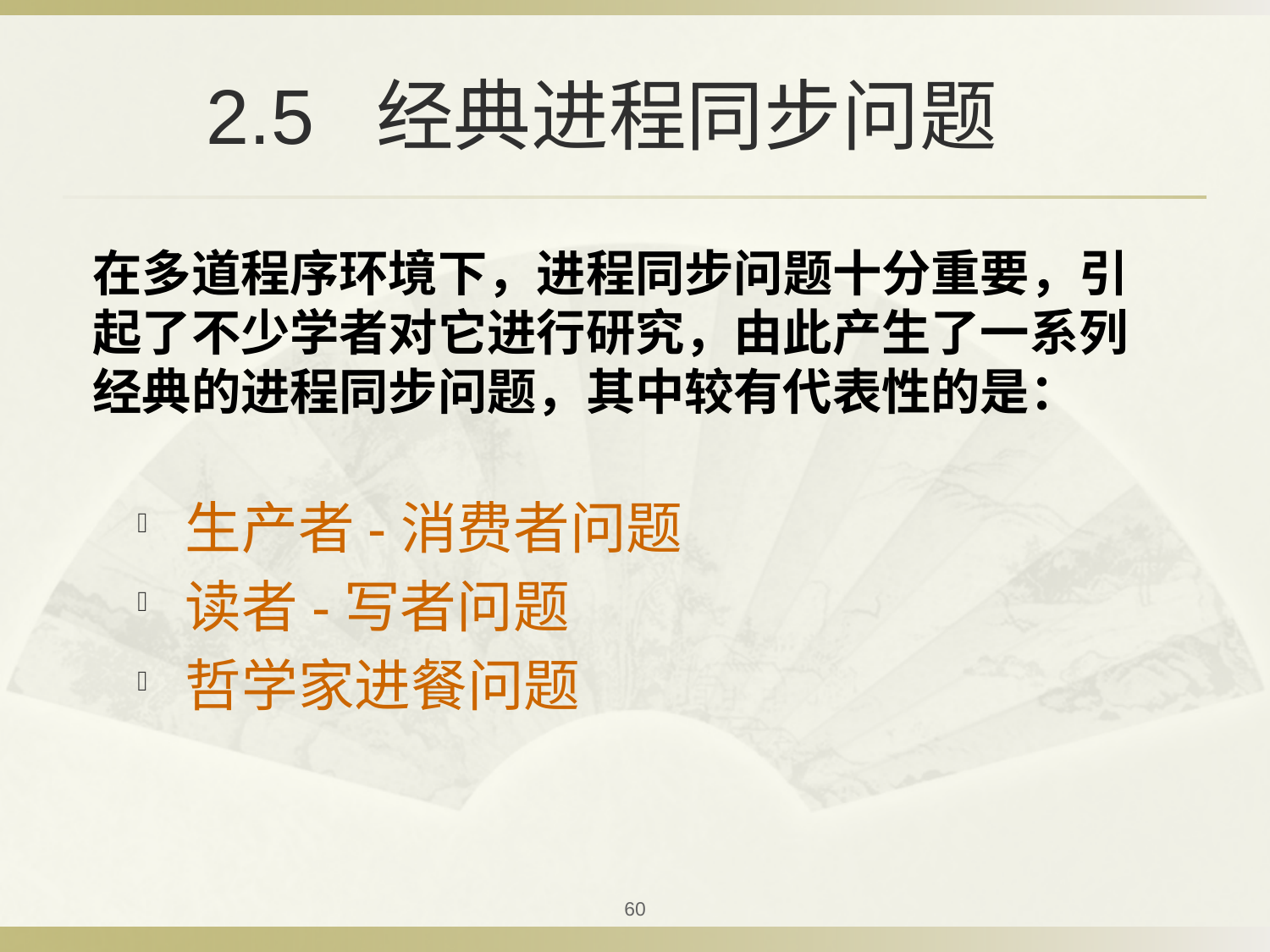

# 2.5  经典进程同步问题
在多道程序环境下，进程同步问题十分重要，引起了不少学者对它进行研究，由此产生了一系列经典的进程同步问题，其中较有代表性的是：
生产者-消费者问题
读者-写者问题
哲学家进餐问题
60